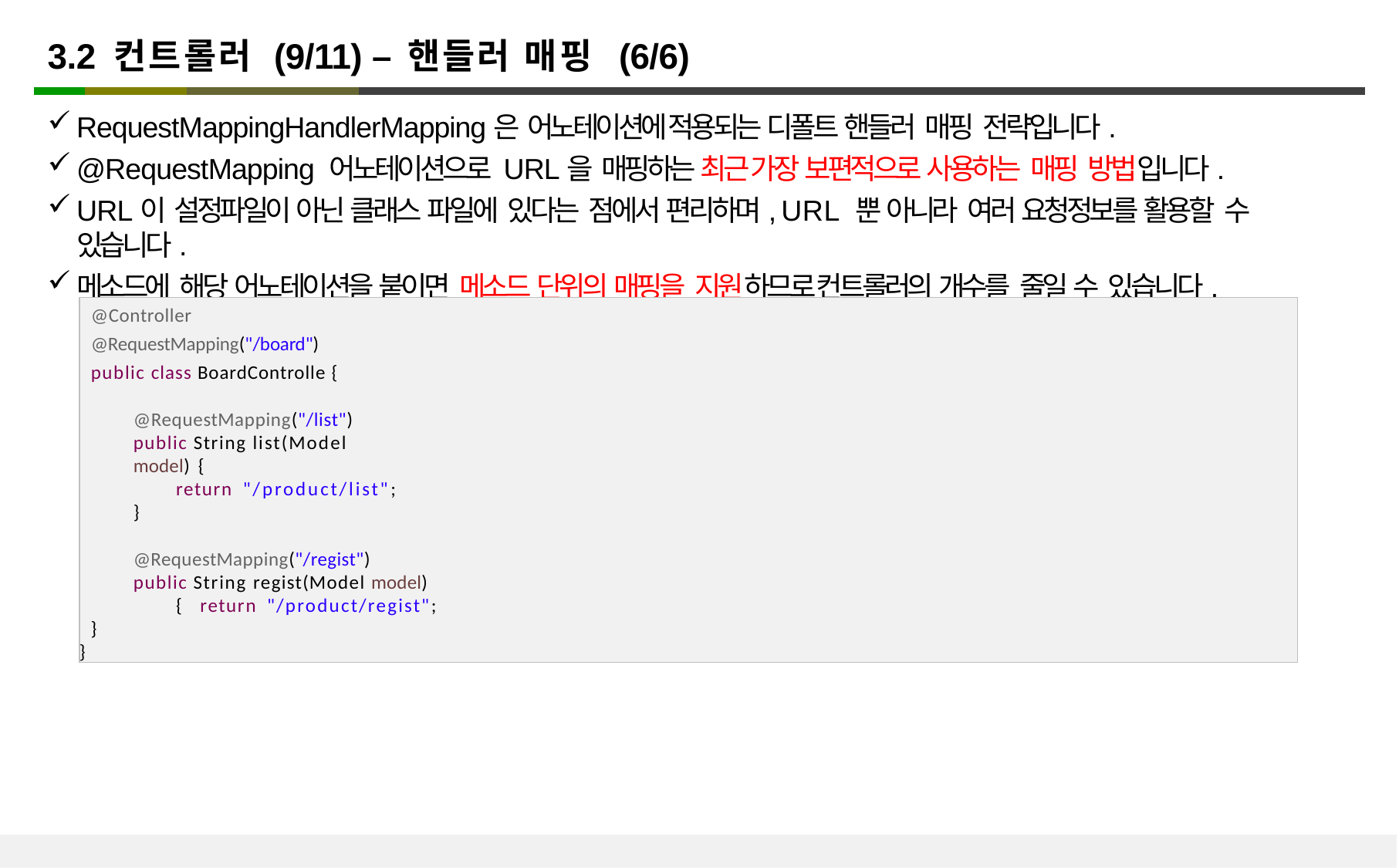

# 3.2 컨트롤러 (9/11) – 핸들러 매핑 (6/6)
RequestMappingHandlerMapping은 어노테이션에 적용되는 디폴트  핸들러  매핑 전략입니다.
@RequestMapping 어노테이션으로 URL을 매핑하는 최근 가장 보편적으로 사용하는  매핑 방법입니다.
URL이 설정파일이 아닌 클래스  파일에 있다는  점에서 편리하며, URL 뿐 아니라  여러 요청정보를 활용할  수 있습니다.
메소드에 해당 어노테이션을 붙이면  메소드  단위의  매핑을  지원하므로 컨트롤러의 개수를  줄일 수 있습니다.
@Controller
@RequestMapping("/board")
public class BoardControlle {

@RequestMapping("/list")
public String list(Model model) {
return "/product/list";
}

@RequestMapping("/regist")
public String regist(Model model) {  return "/product/regist";
}
}